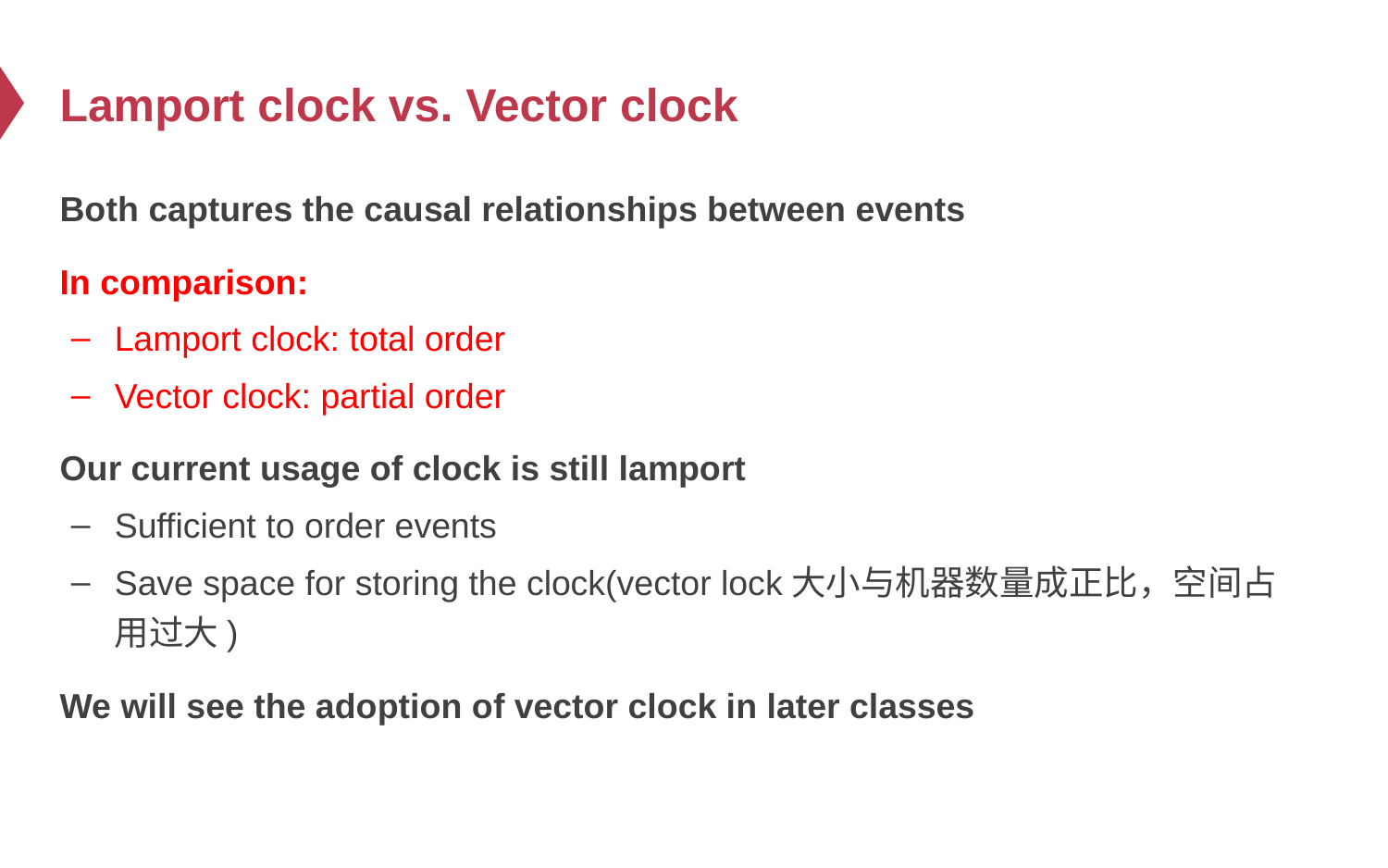

# Lamport clock vs. Vector clock
Both captures the causal relationships between events
In comparison:
Lamport clock: total order
Vector clock: partial order
Our current usage of clock is still lamport
Sufficient to order events
Save space for storing the clock(vector lock大小与机器数量成正比，空间占用过大)
We will see the adoption of vector clock in later classes
65